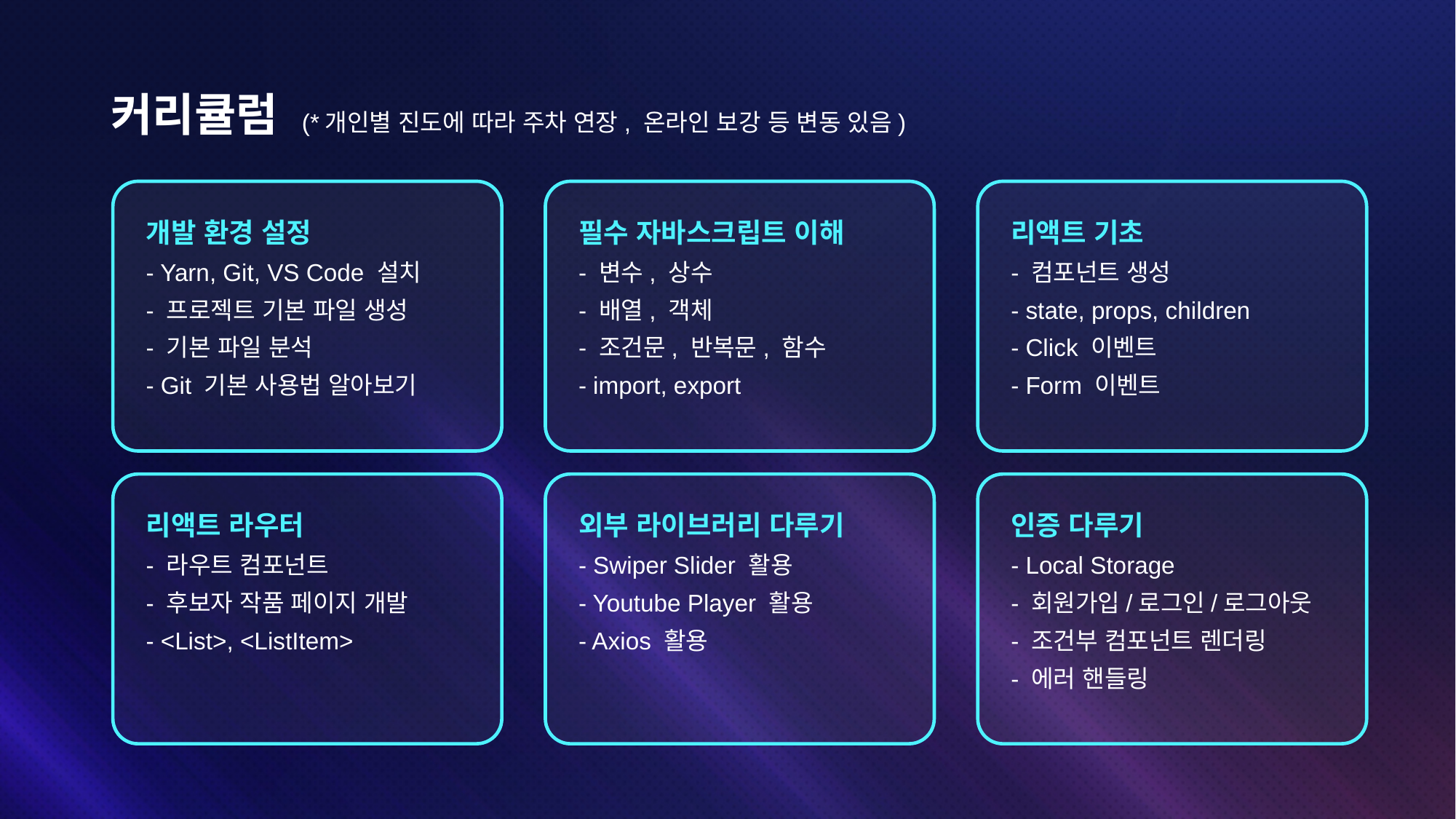

# 커리큘럼 (*개인별 진도에 따라 주차 연장, 온라인 보강 등 변동 있음)
개발 환경 설정
- Yarn, Git, VS Code 설치
- 프로젝트 기본 파일 생성
- 기본 파일 분석
- Git 기본 사용법 알아보기
필수 자바스크립트 이해
- 변수, 상수
- 배열, 객체
- 조건문, 반복문, 함수
- import, export
리액트 기초
- 컴포넌트 생성
- state, props, children
- Click 이벤트
- Form 이벤트
리액트 라우터
- 라우트 컴포넌트
- 후보자 작품 페이지 개발
- <List>, <ListItem>
외부 라이브러리 다루기
- Swiper Slider 활용
- Youtube Player 활용
- Axios 활용
인증 다루기
- Local Storage
- 회원가입/로그인/로그아웃
- 조건부 컴포넌트 렌더링
- 에러 핸들링